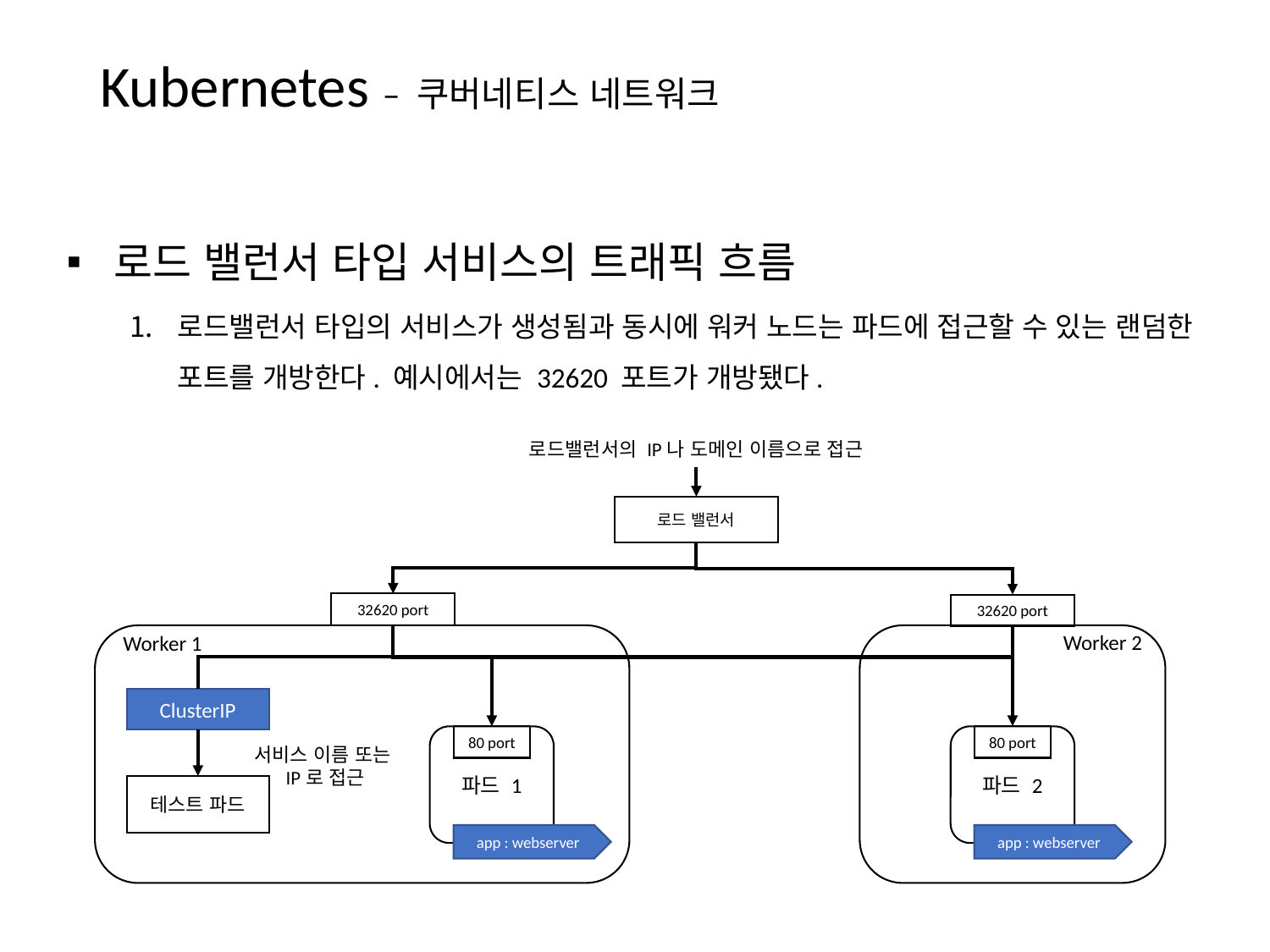

# Kubernetes – 쿠버네티스 네트워크
로드 밸런서 타입 서비스의 트래픽 흐름
로드밸런서 타입의 서비스가 생성됨과 동시에 워커 노드는 파드에 접근할 수 있는 랜덤한 포트를 개방한다. 예시에서는 32620 포트가 개방됐다.
로드밸런서의 IP나 도메인 이름으로 접근
로드 밸런서
32620 port
32620 port
Worker 2
Worker 1

ClusterIP
80 port
80 port
파드 1
파드 2
서비스 이름 또는
IP로 접근
테스트 파드
app : webserver
app : webserver